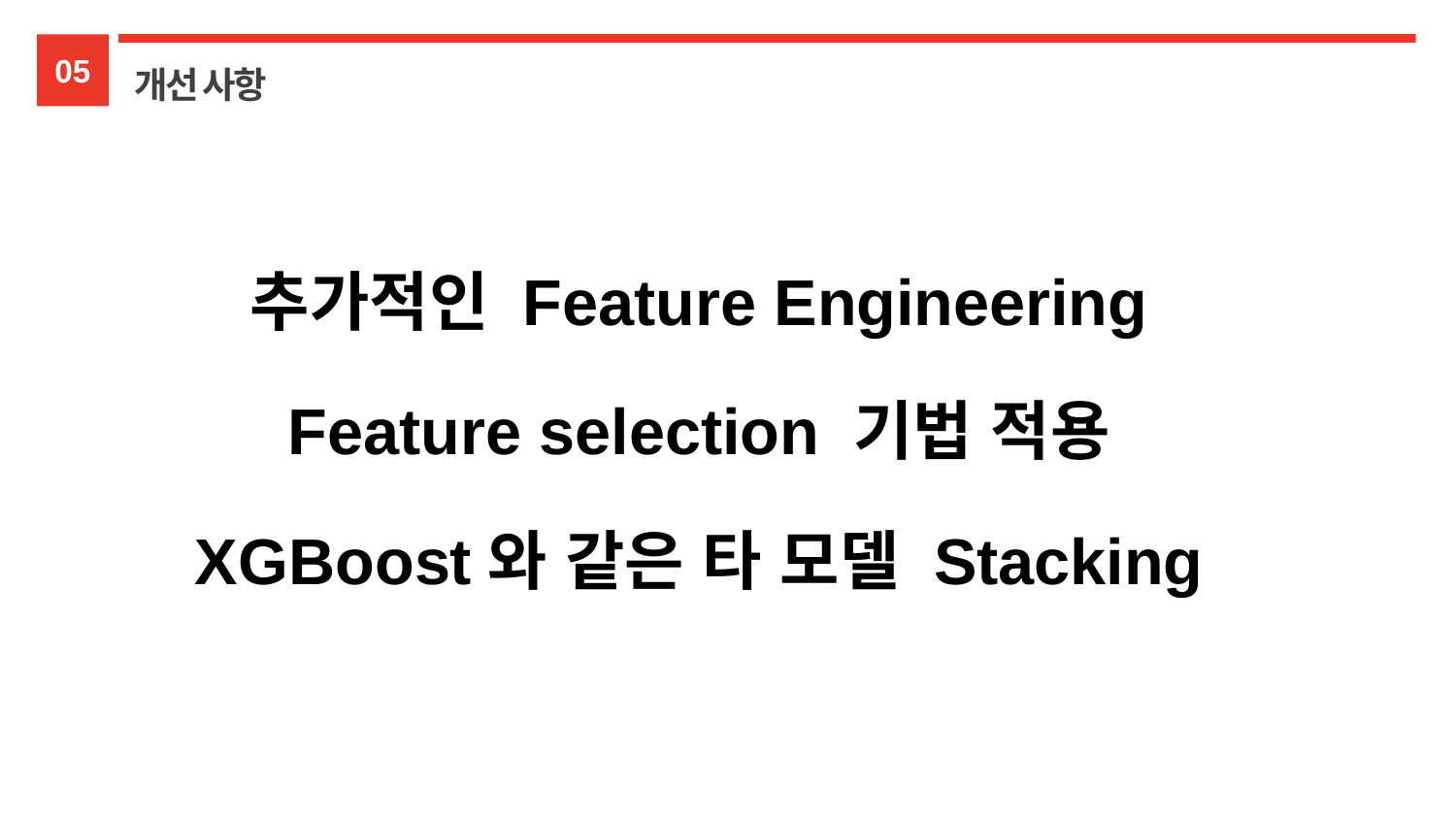

05
개선 사항
추가적인 Feature Engineering
Feature selection 기법 적용
XGBoost와 같은 타 모델 Stacking